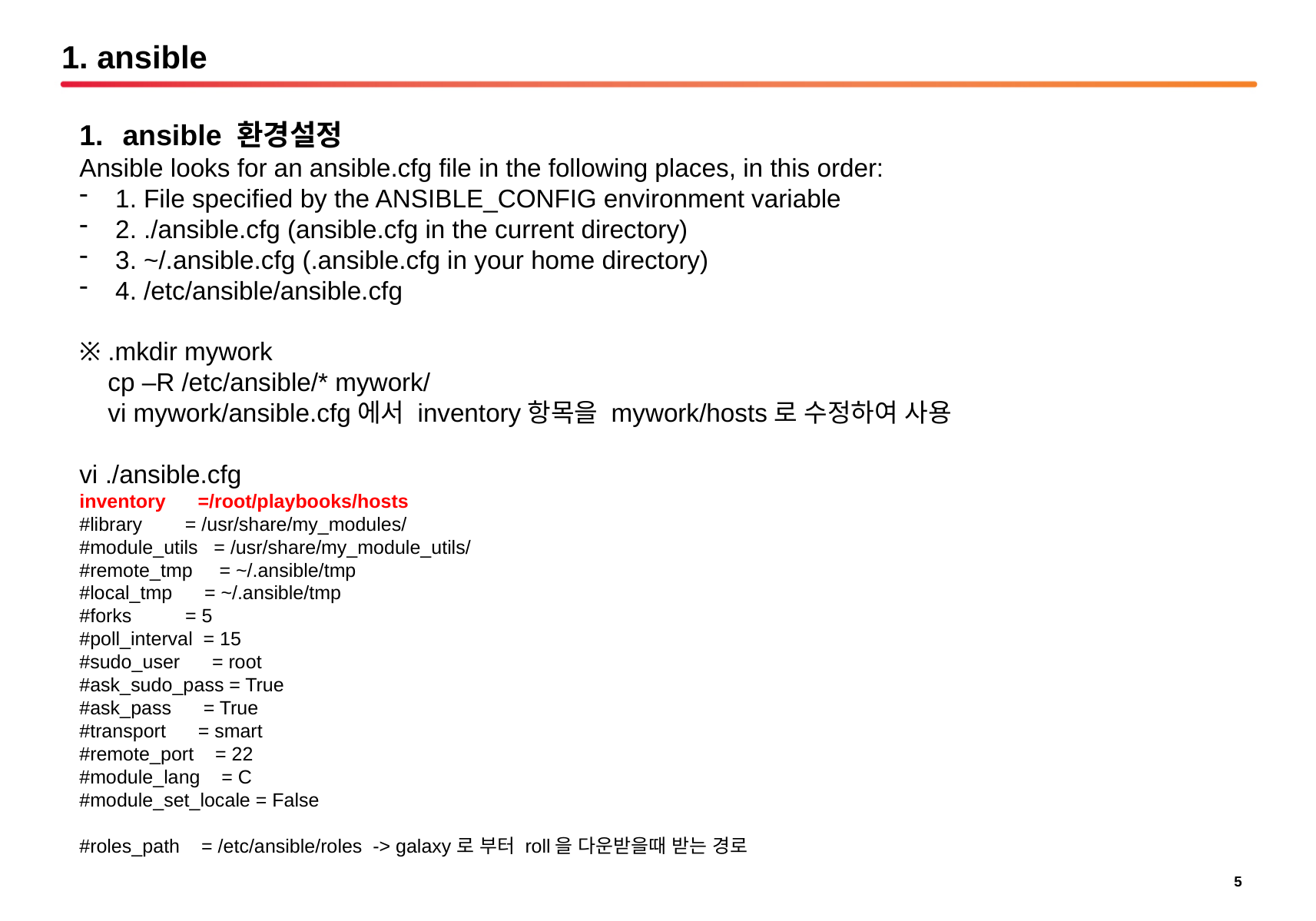

# 1. ansible
ansible 환경설정
Ansible looks for an ansible.cfg file in the following places, in this order:
1. File specified by the ANSIBLE_CONFIG environment variable
2. ./ansible.cfg (ansible.cfg in the current directory)
3. ~/.ansible.cfg (.ansible.cfg in your home directory)
4. /etc/ansible/ansible.cfg

※ .mkdir mywork
    cp –R /etc/ansible/* mywork/
    vi mywork/ansible.cfg에서 inventory항목을 mywork/hosts로 수정하여 사용

vi ./ansible.cfg
inventory      =/root/playbooks/hosts
#library        = /usr/share/my_modules/
#module_utils   = /usr/share/my_module_utils/
#remote_tmp     = ~/.ansible/tmp
#local_tmp      = ~/.ansible/tmp
#forks          = 5
#poll_interval  = 15
#sudo_user      = root
#ask_sudo_pass = True
#ask_pass      = True
#transport      = smart
#remote_port    = 22
#module_lang    = C
#module_set_locale = False

#roles_path    = /etc/ansible/roles  -> galaxy로 부터 roll을 다운받을때 받는 경로